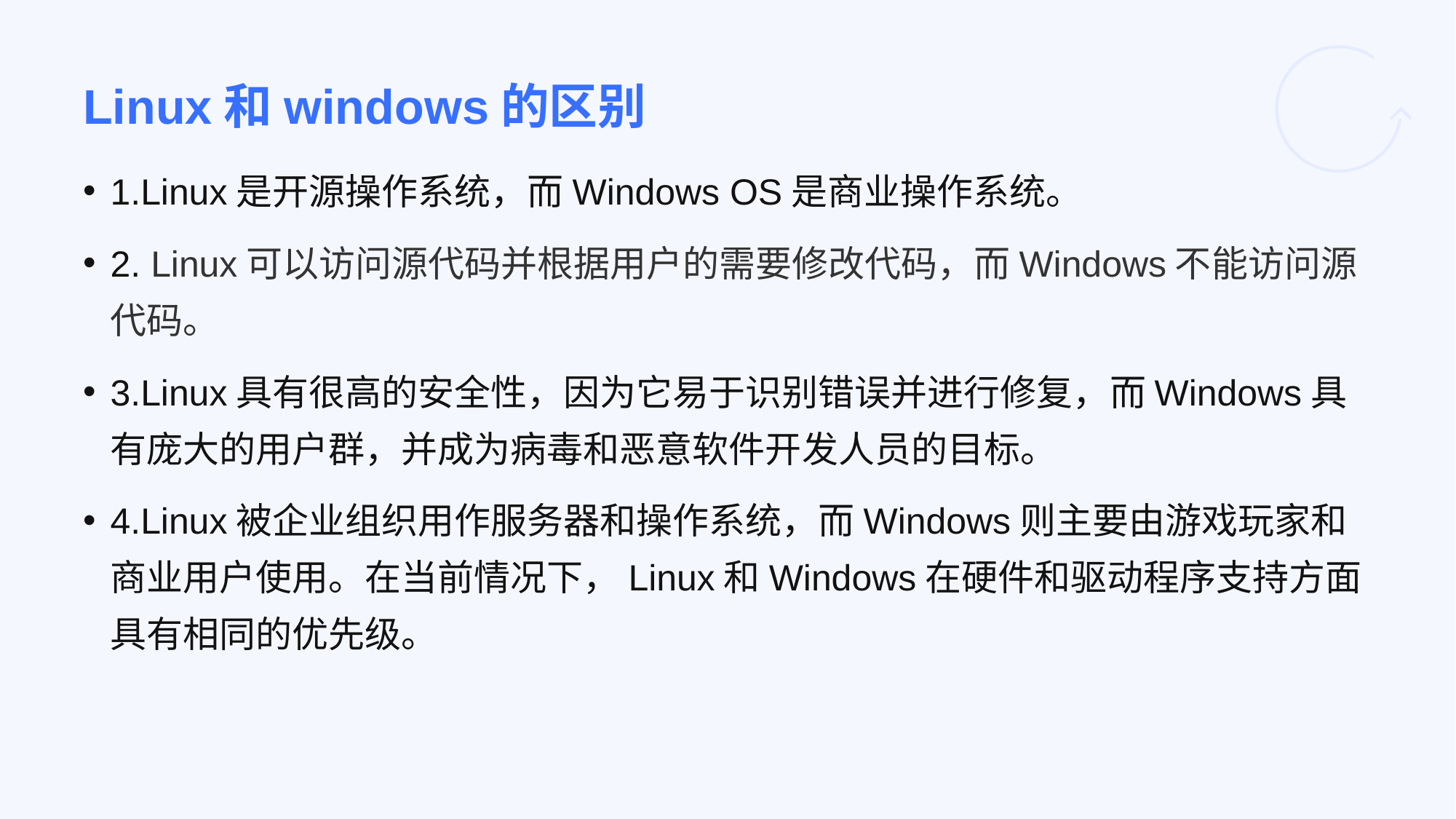

# Linux和windows的区别
1.Linux是开源操作系统，而Windows OS是商业操作系统。
2. Linux可以访问源代码并根据用户的需要修改代码，而Windows不能访问源代码。
3.Linux具有很高的安全性，因为它易于识别错误并进行修复，而Windows具有庞大的用户群，并成为病毒和恶意软件开发人员的目标。
4.Linux被企业组织用作服务器和操作系统，而Windows则主要由游戏玩家和商业用户使用。在当前情况下，Linux和Windows在硬件和驱动程序支持方面具有相同的优先级。